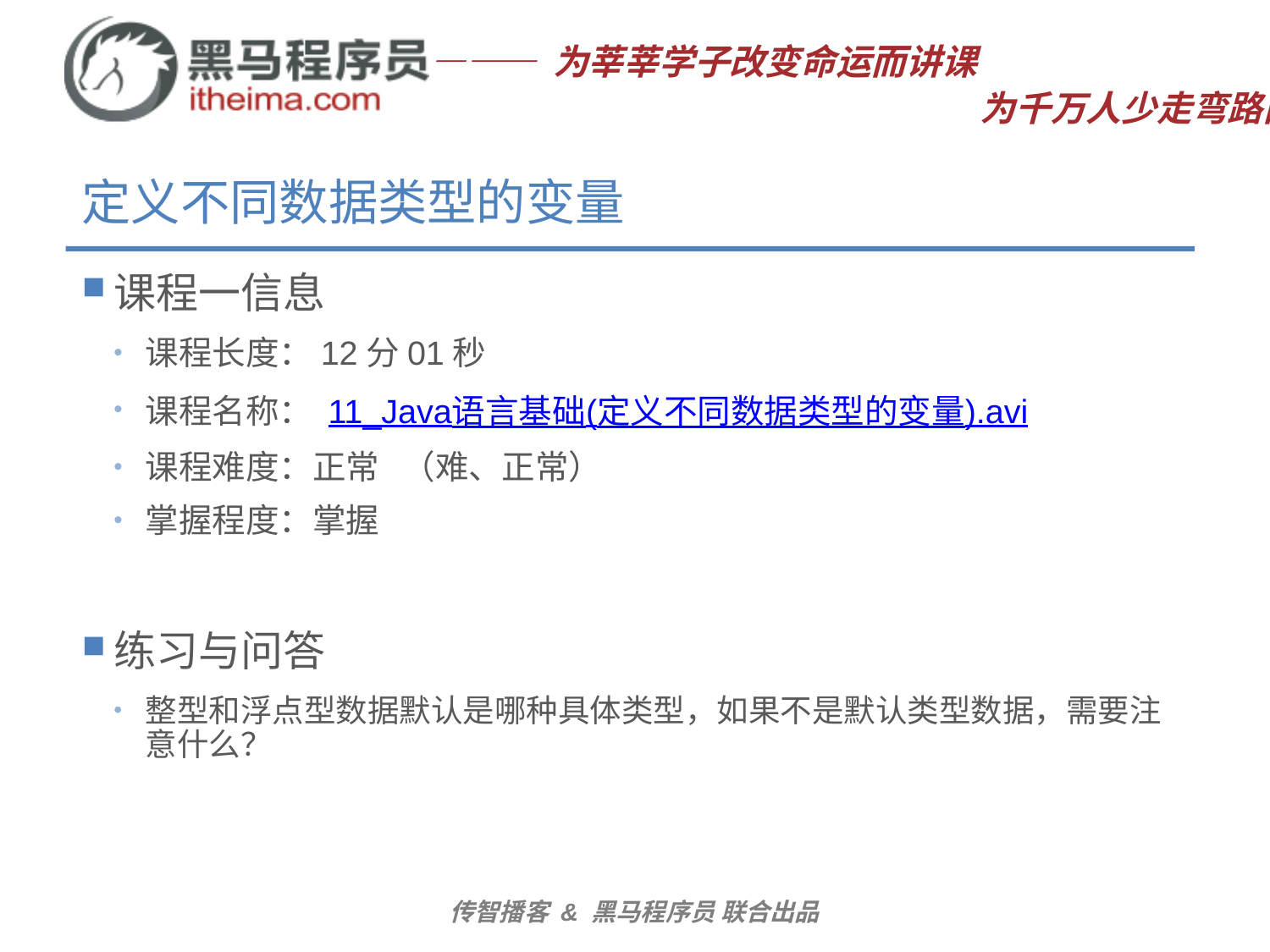

# 定义不同数据类型的变量
课程一信息
课程长度：12分01秒
课程名称： 11_Java语言基础(定义不同数据类型的变量).avi
课程难度：正常   （难、正常）
掌握程度：掌握

练习与问答
整型和浮点型数据默认是哪种具体类型，如果不是默认类型数据，需要注意什么？